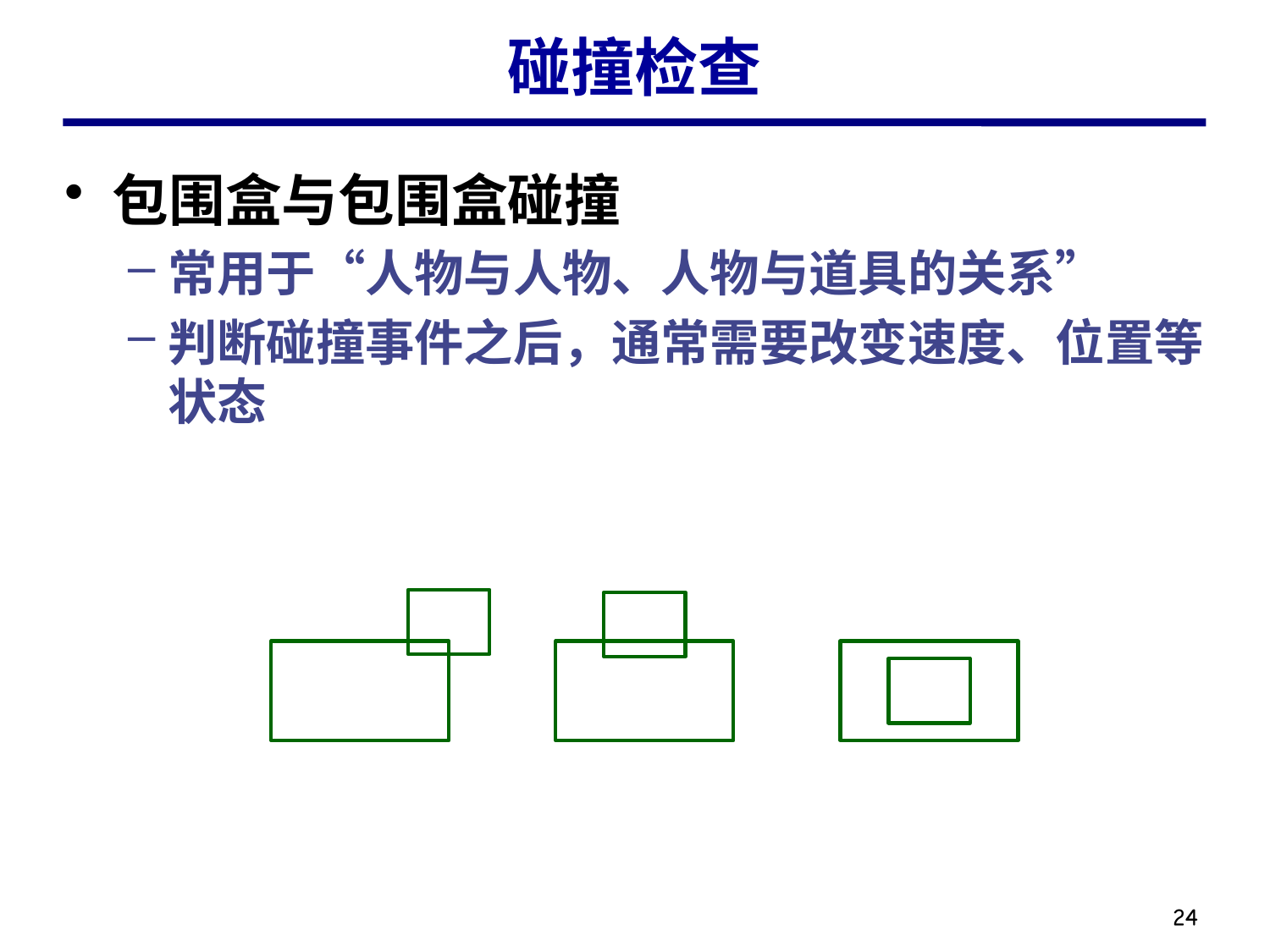

# 碰撞检查
包围盒与包围盒碰撞
常用于“人物与人物、人物与道具的关系”
判断碰撞事件之后，通常需要改变速度、位置等状态